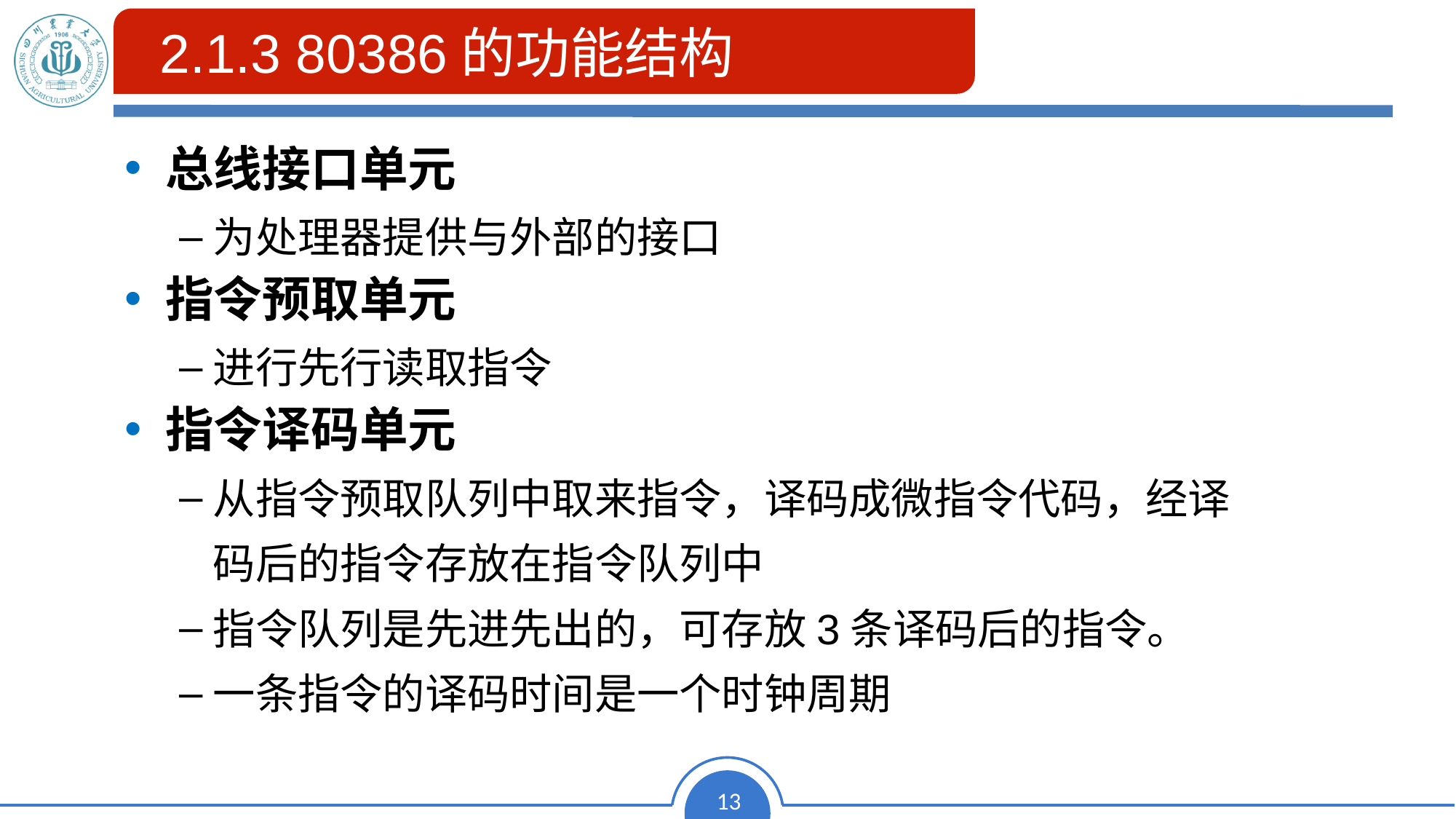

2.1.3 80386的功能结构
# 2.1.3 80386的功能结构
总线接口单元
为处理器提供与外部的接口
指令预取单元
进行先行读取指令
指令译码单元
从指令预取队列中取来指令，译码成微指令代码，经译码后的指令存放在指令队列中
指令队列是先进先出的，可存放3条译码后的指令。
一条指令的译码时间是一个时钟周期